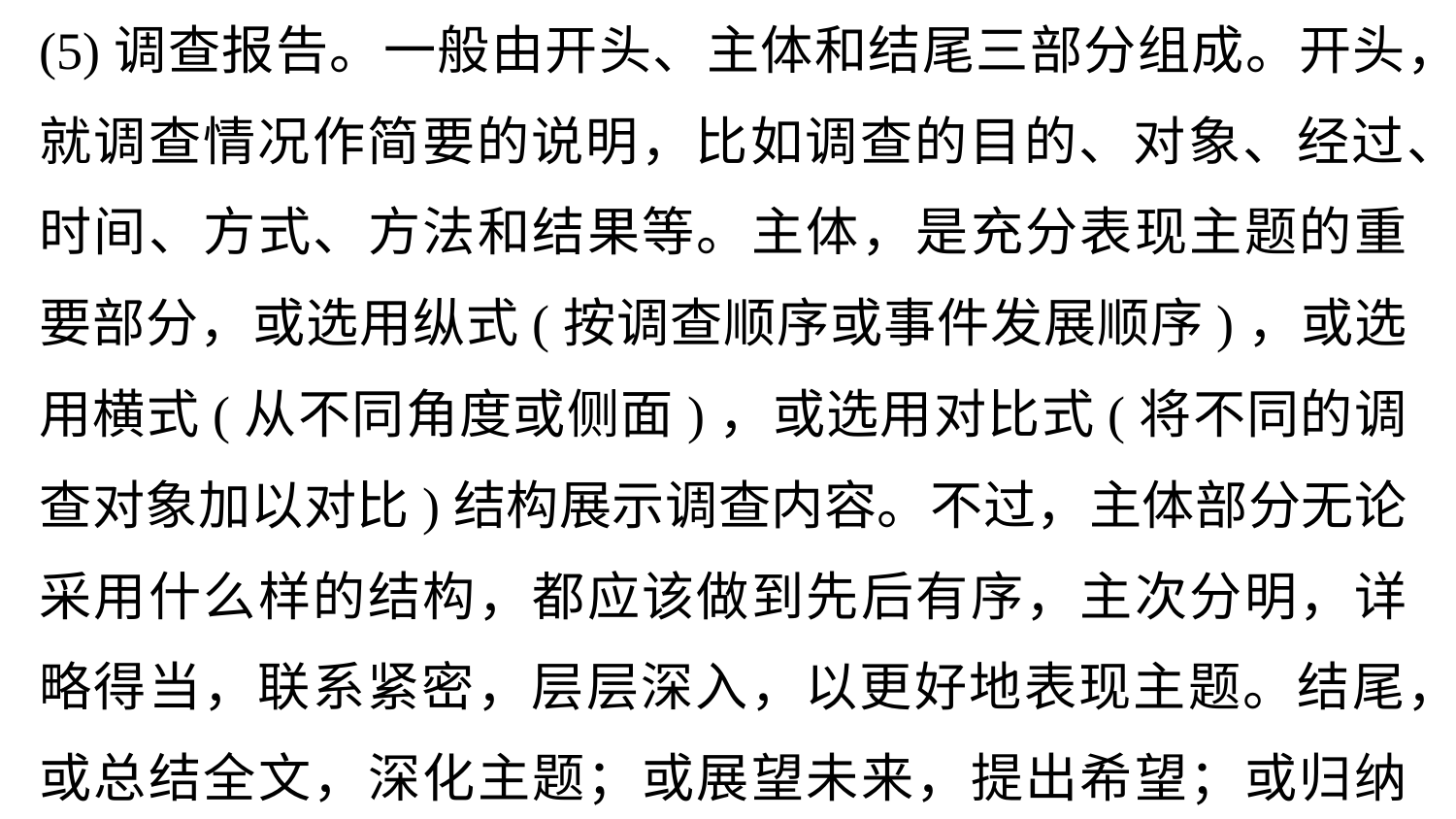

(5)调查报告。一般由开头、主体和结尾三部分组成。开头，就调查情况作简要的说明，比如调查的目的、对象、经过、时间、方式、方法和结果等。主体，是充分表现主题的重要部分，或选用纵式(按调查顺序或事件发展顺序)，或选用横式(从不同角度或侧面)，或选用对比式(将不同的调查对象加以对比)结构展示调查内容。不过，主体部分无论采用什么样的结构，都应该做到先后有序，主次分明，详略得当，联系紧密，层层深入，以更好地表现主题。结尾，或总结全文，深化主题；或展望未来，提出希望；或归纳主题，强调意义。